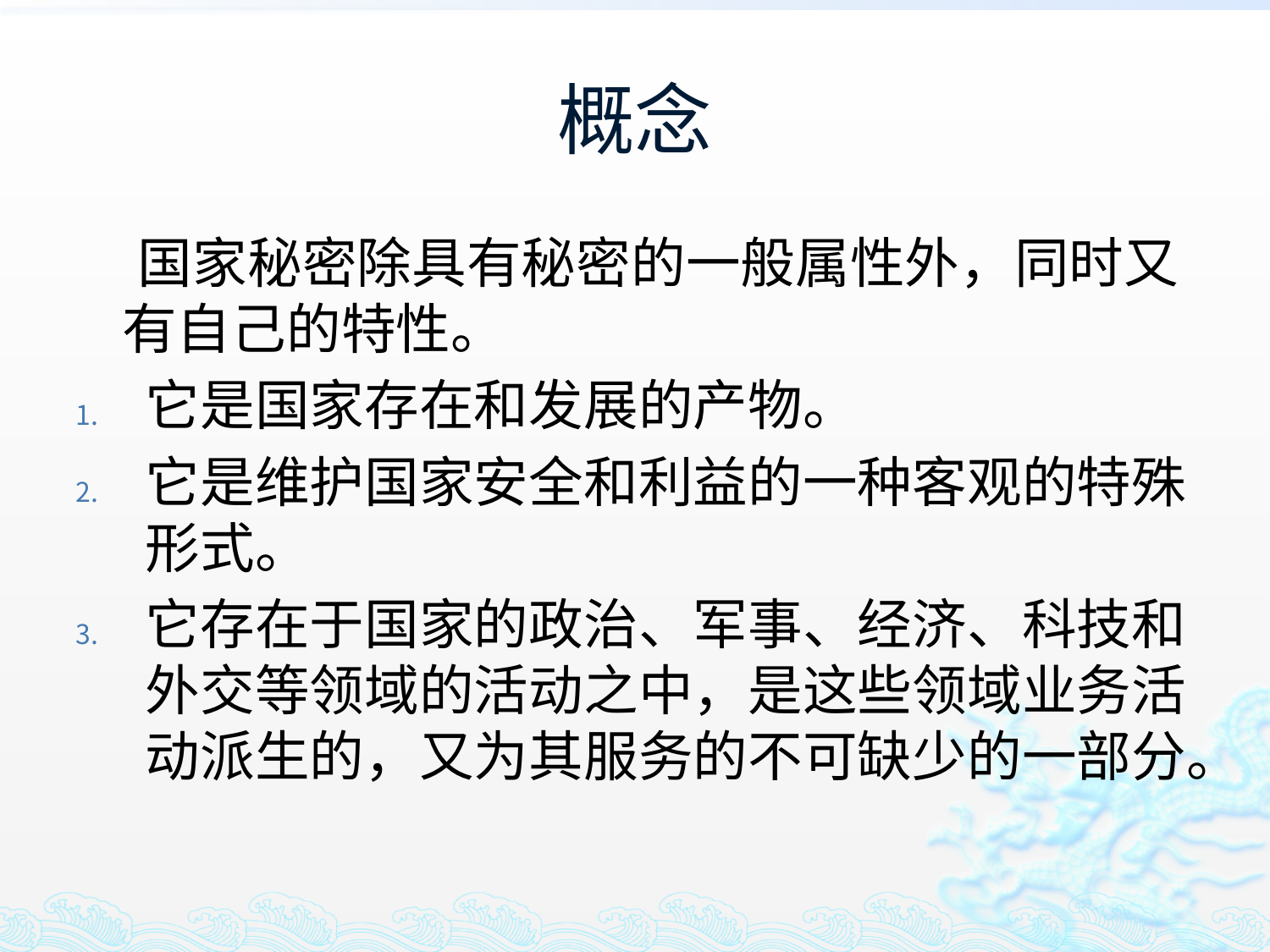

# 概念
    国家秘密除具有秘密的一般属性外，同时又有自己的特性。
它是国家存在和发展的产物。
它是维护国家安全和利益的一种客观的特殊形式。
它存在于国家的政治、军事、经济、科技和外交等领域的活动之中，是这些领域业务活动派生的，又为其服务的不可缺少的一部分。